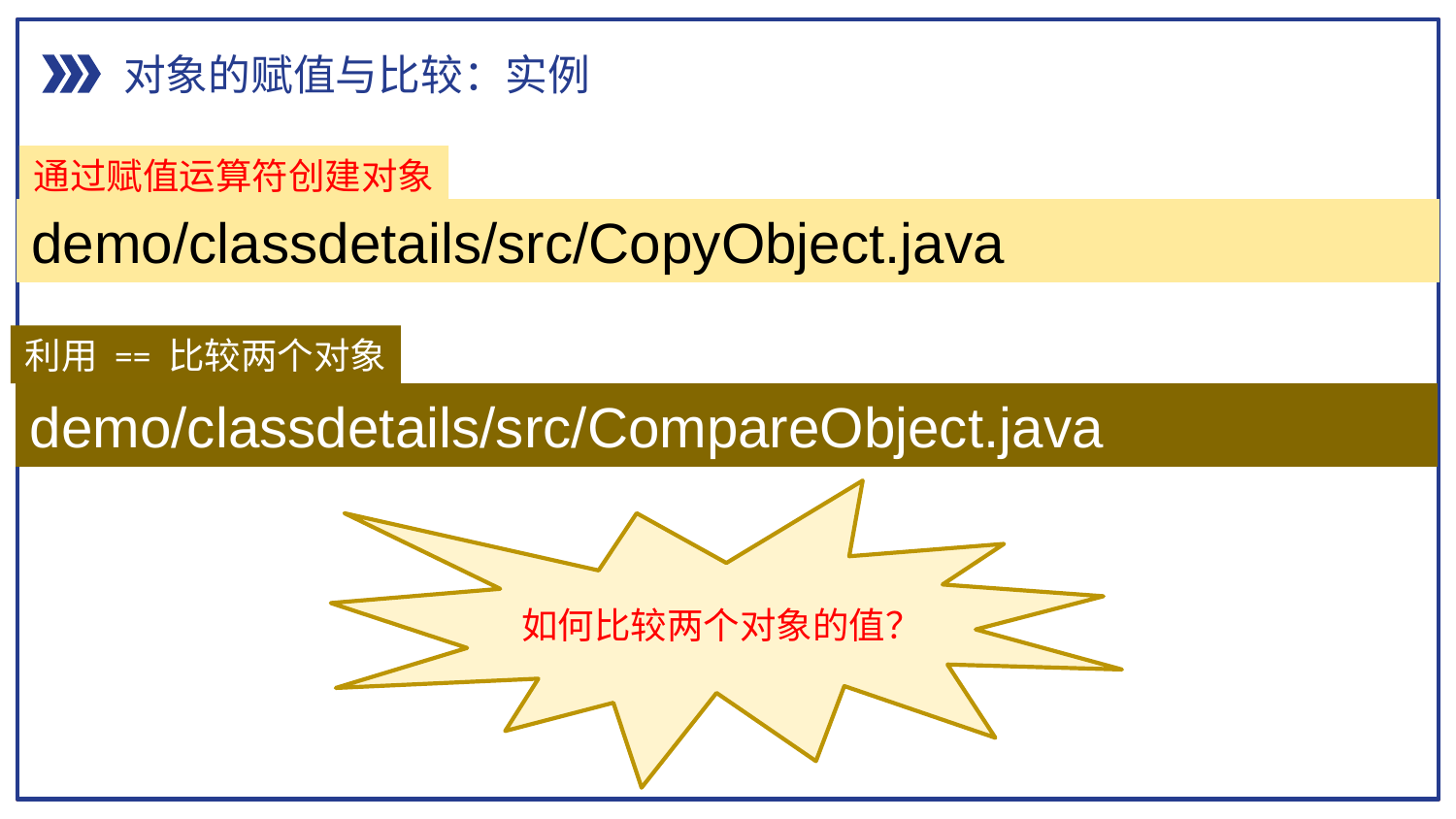

对象的赋值与比较：实例

通过赋值运算符创建对象
demo/classdetails/src/CopyObject.java
利用 == 比较两个对象
demo/classdetails/src/CompareObject.java
如何比较两个对象的值？